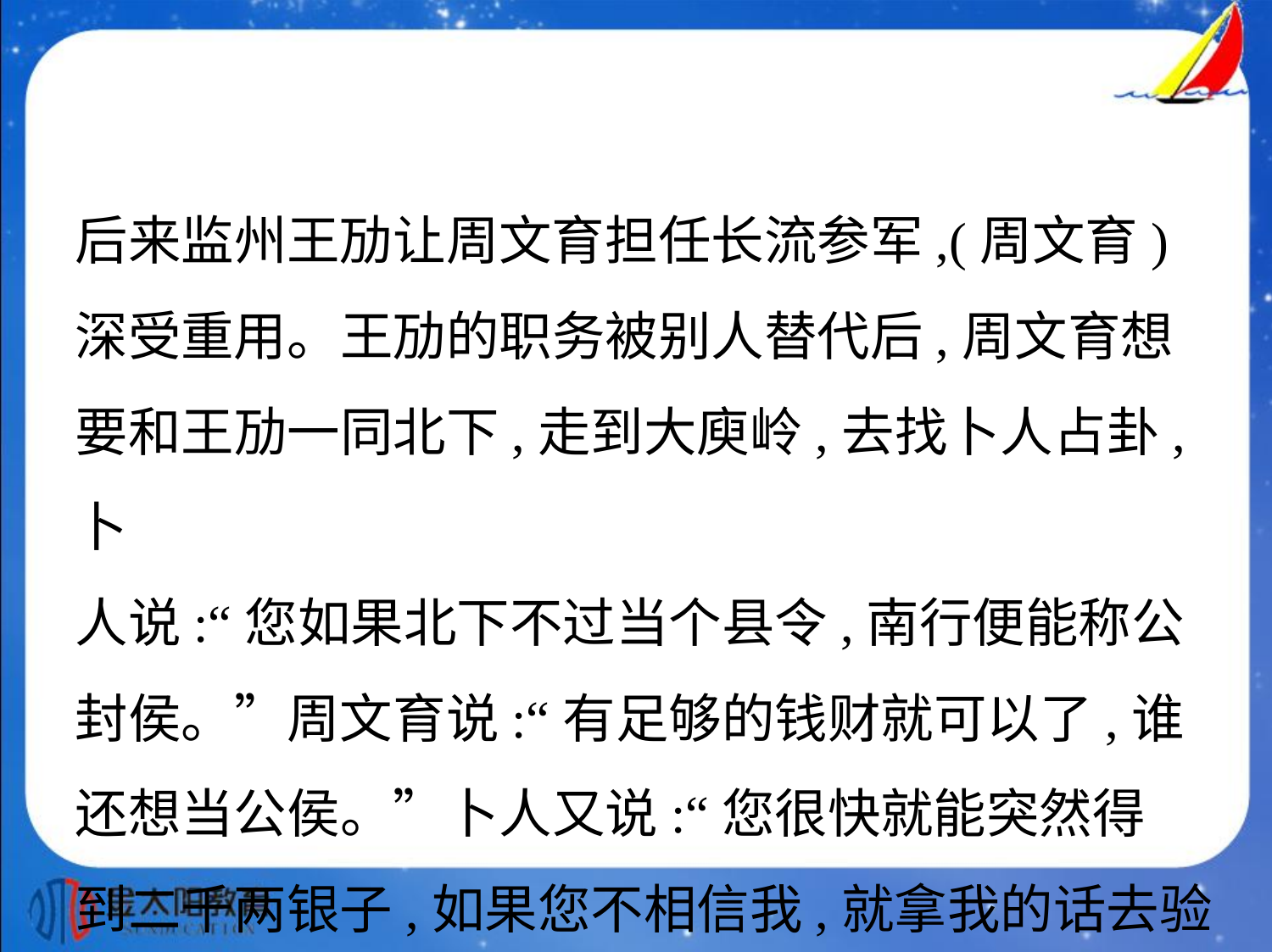

后来监州王劢让周文育担任长流参军,(周文育)
深受重用。王劢的职务被别人替代后,周文育想
要和王劢一同北下,走到大庾岭,去找卜人占卦,卜
人说:“您如果北下不过当个县令,南行便能称公
封侯。”周文育说:“有足够的钱财就可以了,谁
还想当公侯。”卜人又说:“您很快就能突然得
到二千两银子,如果您不相信我,就拿我的话去验